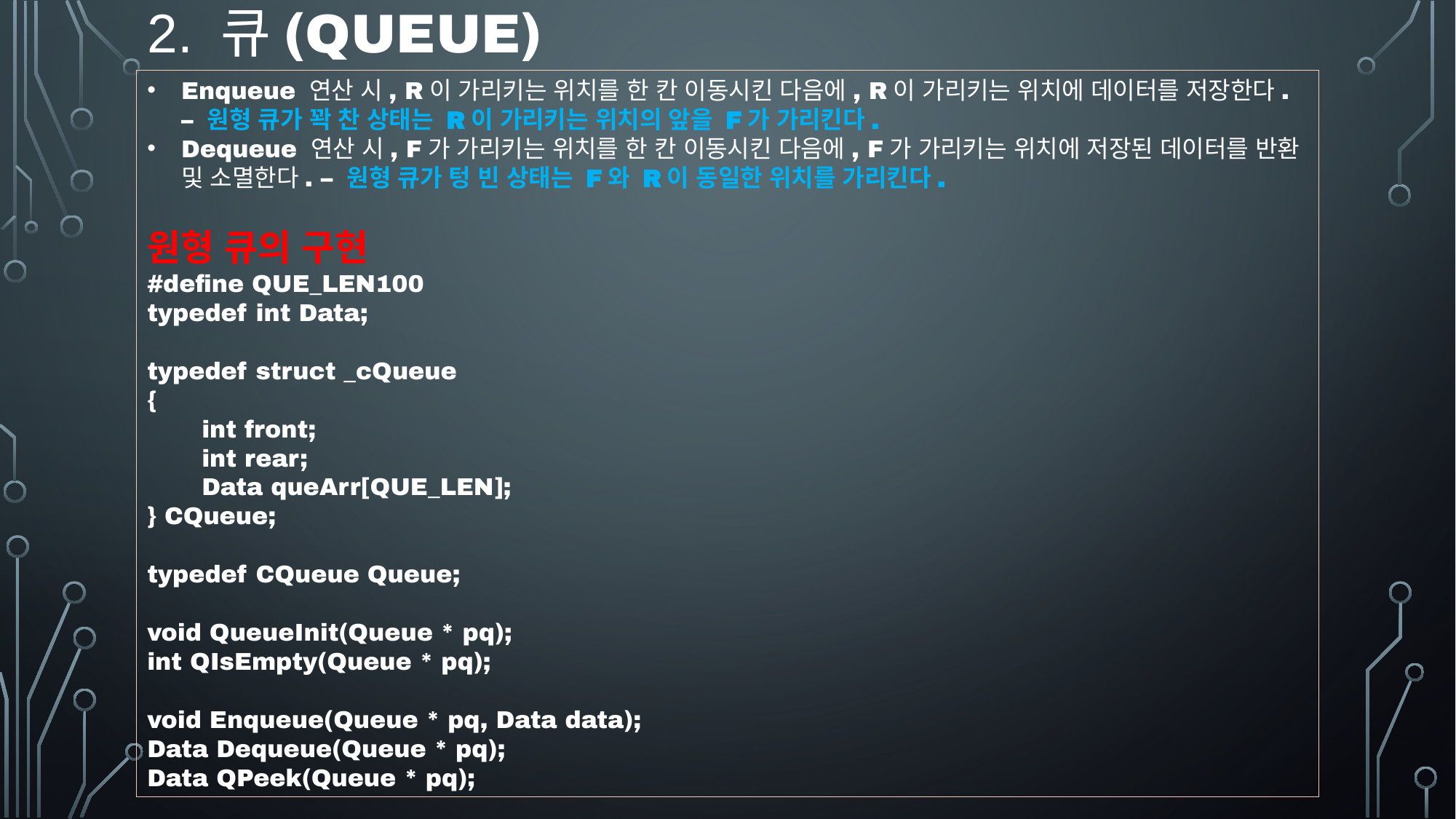

# 2. 큐(queue)
Enqueue 연산 시, R이 가리키는 위치를 한 칸 이동시킨 다음에, R이 가리키는 위치에 데이터를 저장한다. – 원형 큐가 꽉 찬 상태는 R이 가리키는 위치의 앞을 F가 가리킨다.
Dequeue 연산 시, F가 가리키는 위치를 한 칸 이동시킨 다음에, F가 가리키는 위치에 저장된 데이터를 반환 및 소멸한다. – 원형 큐가 텅 빈 상태는 F와 R이 동일한 위치를 가리킨다.

원형 큐의 구현
#define QUE_LEN100
typedef int Data;

typedef struct _cQueue
{
int front;
int rear;
Data queArr[QUE_LEN];
} CQueue;

typedef CQueue Queue;

void QueueInit(Queue * pq);
int QIsEmpty(Queue * pq);

void Enqueue(Queue * pq, Data data);
Data Dequeue(Queue * pq);
Data QPeek(Queue * pq);